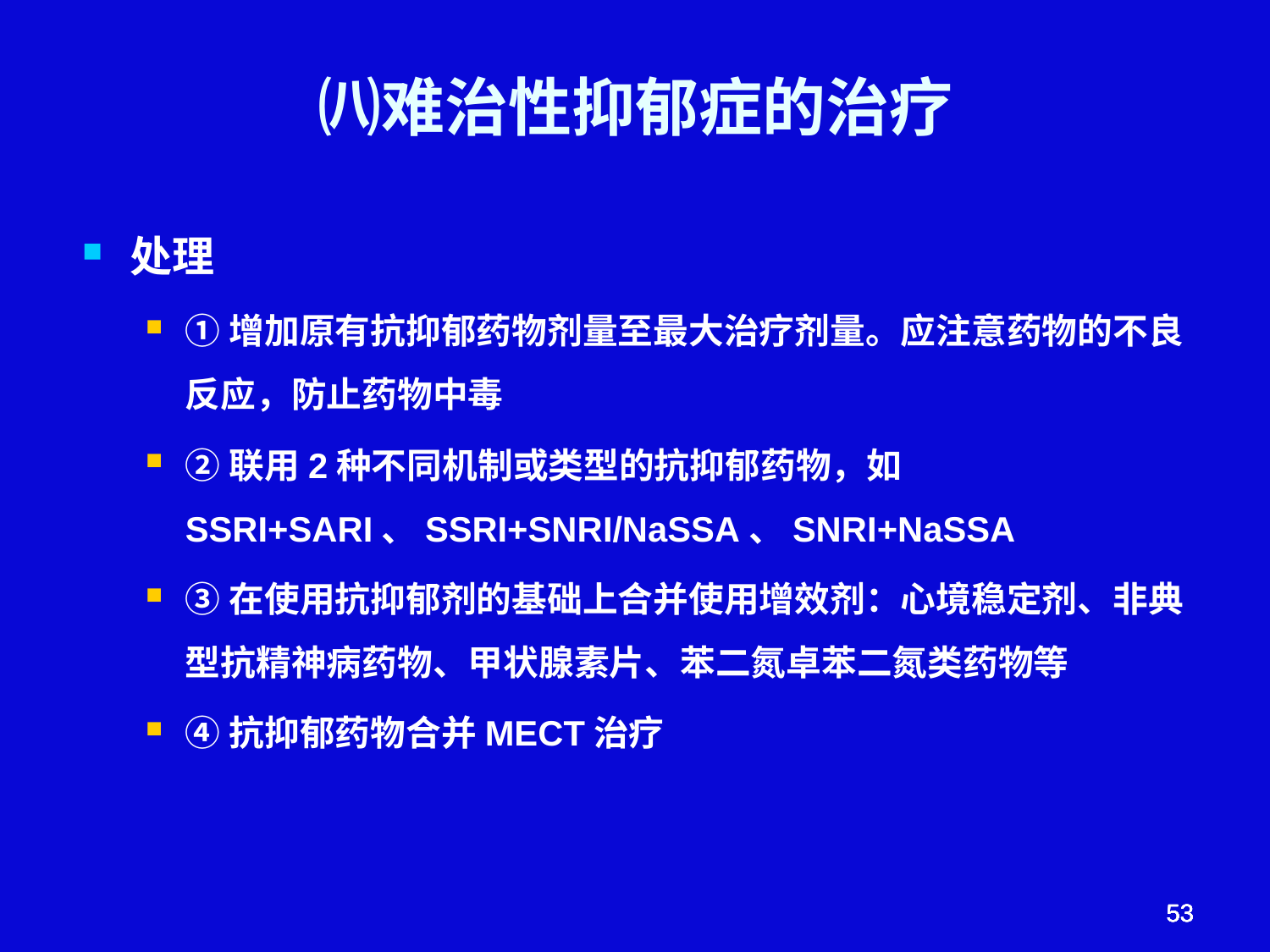

# ㈧难治性抑郁症的治疗
处理
①增加原有抗抑郁药物剂量至最大治疗剂量。应注意药物的不良反应，防止药物中毒
②联用2种不同机制或类型的抗抑郁药物，如SSRI+SARI、SSRI+SNRI/NaSSA、SNRI+NaSSA
③在使用抗抑郁剂的基础上合并使用增效剂：心境稳定剂、非典型抗精神病药物、甲状腺素片、苯二氮卓苯二氮类药物等
④抗抑郁药物合并MECT治疗
53
53
53
53
53
53